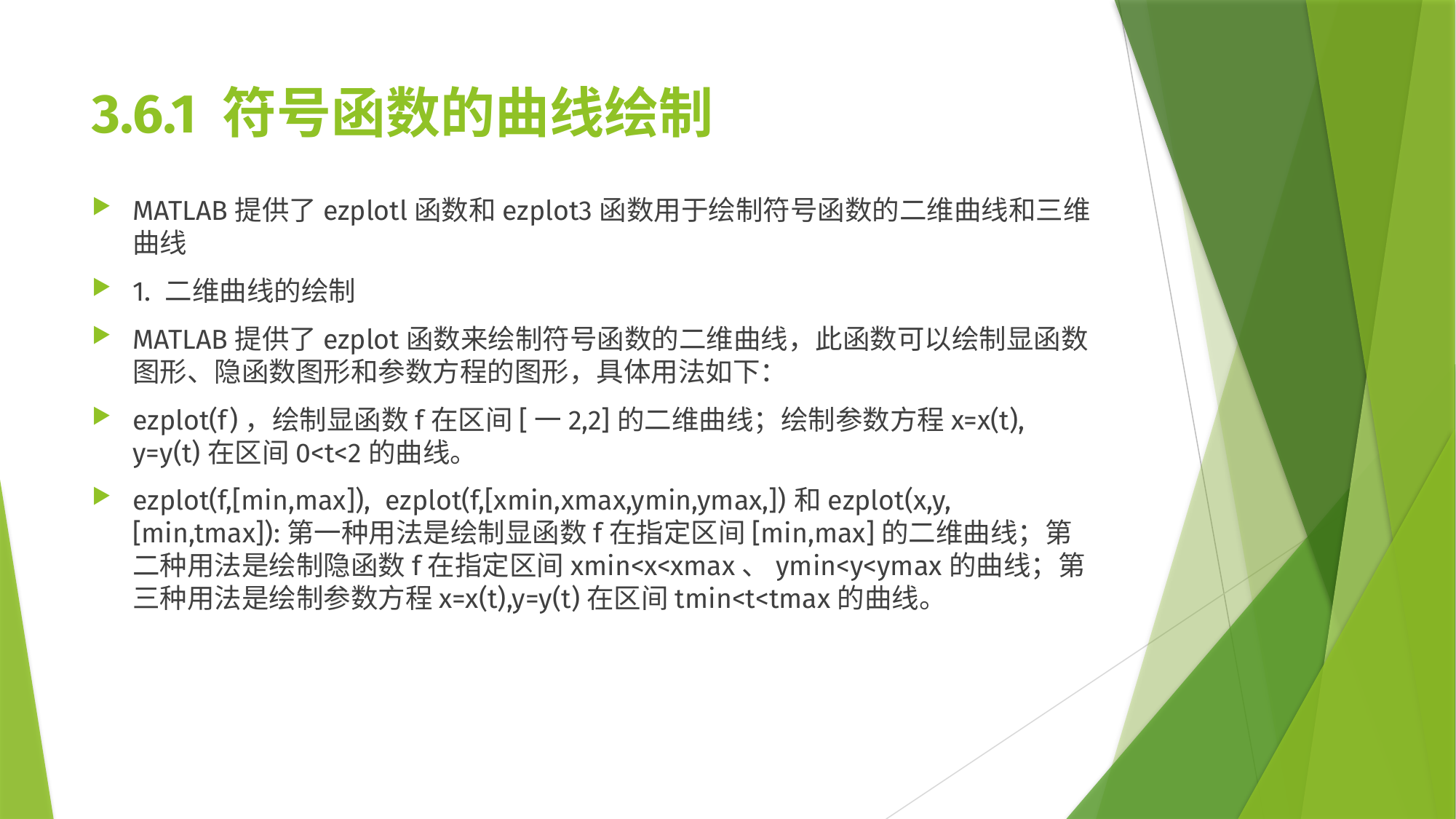

# 3.6.1 符号函数的曲线绘制
MATLAB提供了ezplotl函数和ezplot3函数用于绘制符号函数的二维曲线和三维曲线
1. 二维曲线的绘制
MATLAB提供了ezplot函数来绘制符号函数的二维曲线，此函数可以绘制显函数图形、隐函数图形和参数方程的图形，具体用法如下：
ezplot(f)，绘制显函数f在区间[一2,2]的二维曲线；绘制参数方程x=x(t),  y=y(t)在区间0<t<2的曲线。
ezplot(f,[min,max]),  ezplot(f,[xmin,xmax,ymin,ymax,])和ezplot(x,y,[min,tmax]):第一种用法是绘制显函数f在指定区间[min,max]的二维曲线；第二种用法是绘制隐函数f在指定区间xmin<x<xmax、ymin<y<ymax的曲线；第三种用法是绘制参数方程x=x(t),y=y(t)在区间tmin<t<tmax的曲线。